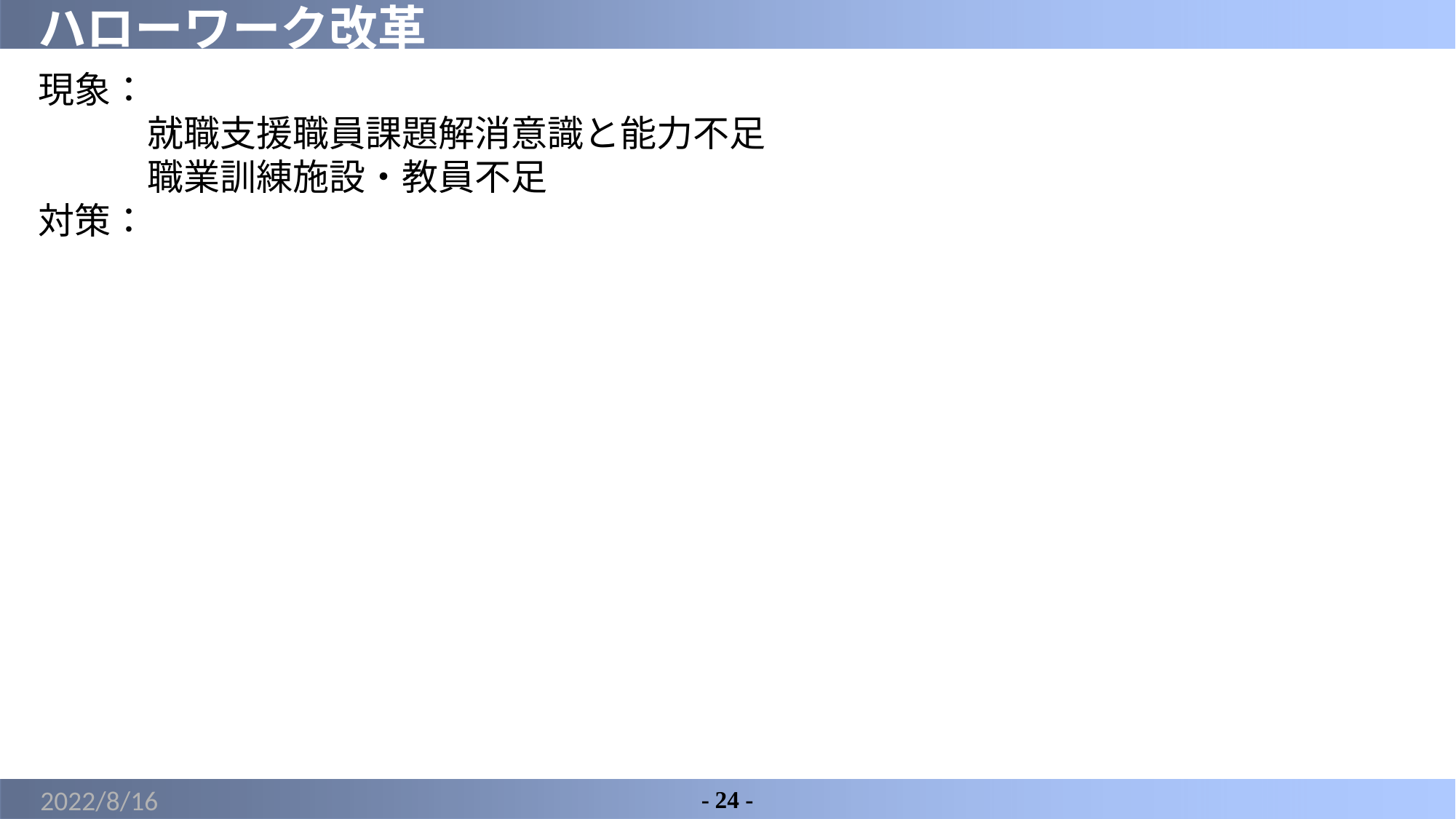

# ハローワーク改革
現象：
	就職支援職員課題解消意識と能力不足
	職業訓練施設・教員不足
対策：
2022/8/16
- 24 -